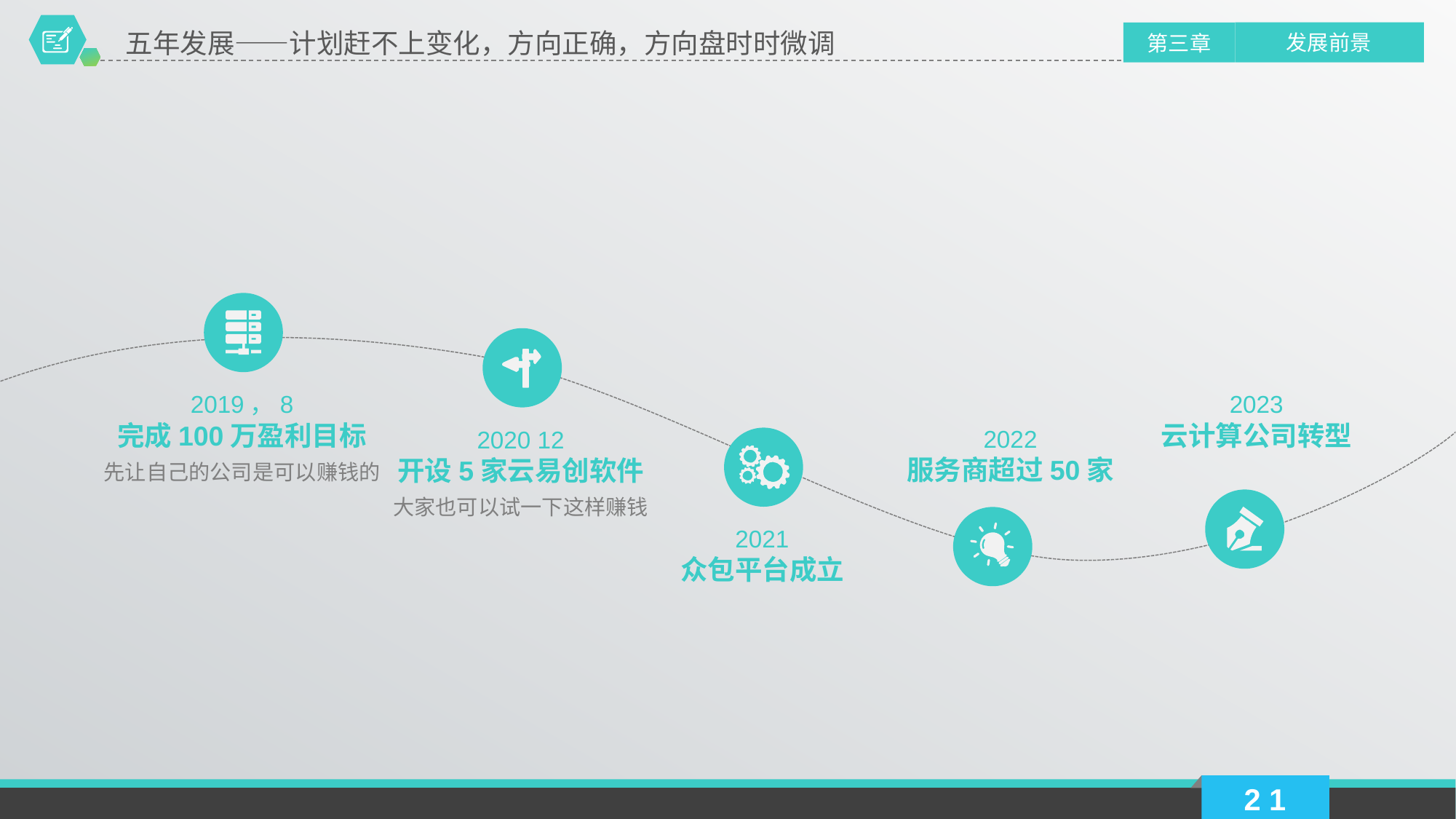

五年发展——计划赶不上变化，方向正确，方向盘时时微调

发展前景
第三章

2019，8
完成100万盈利目标
先让自己的公司是可以赚钱的
2023
云计算公司转型
2022
服务商超过50家
2020 12
开设5家云易创软件
大家也可以试一下这样赚钱

2021
众包平台成立

2 1

延时符